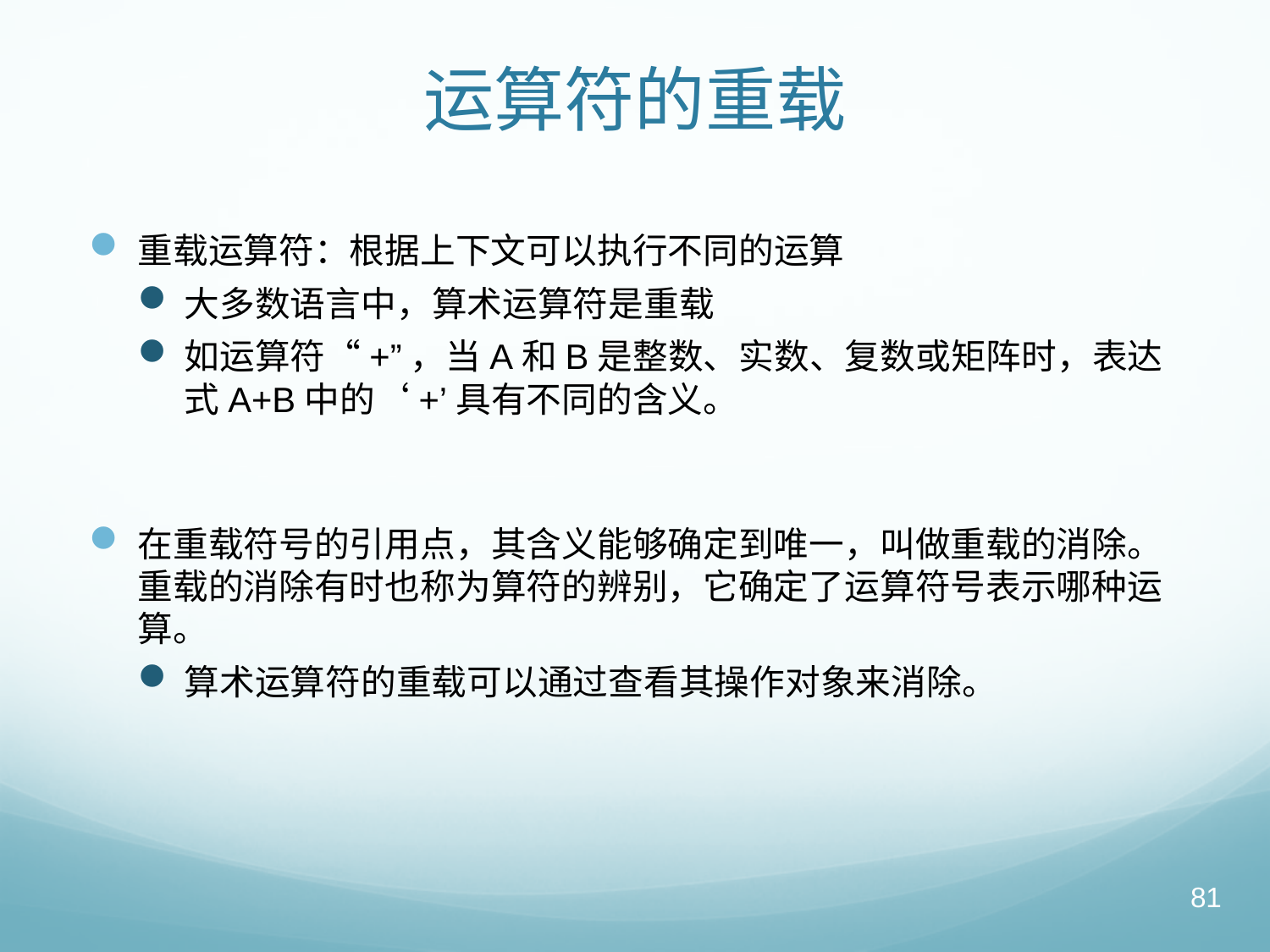

# 运算符的重载
重载运算符：根据上下文可以执行不同的运算
大多数语言中，算术运算符是重载
如运算符“+”，当A和B是整数、实数、复数或矩阵时，表达式A+B中的‘+’具有不同的含义。

在重载符号的引用点，其含义能够确定到唯一，叫做重载的消除。重载的消除有时也称为算符的辨别，它确定了运算符号表示哪种运算。
算术运算符的重载可以通过查看其操作对象来消除。

81